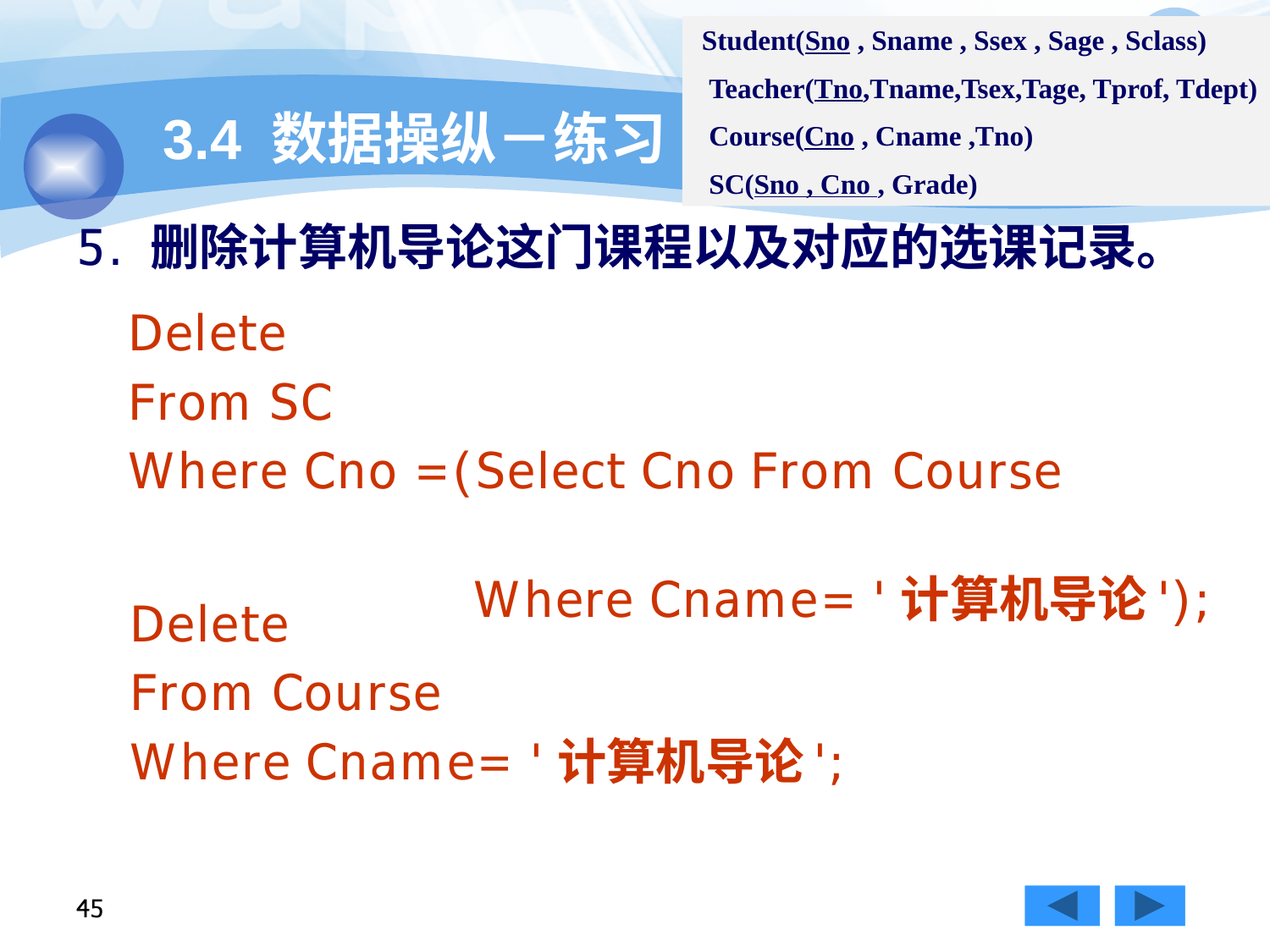

Student(Sno , Sname , Ssex , Sage , Sclass)
  Teacher(Tno,Tname,Tsex,Tage, Tprof, Tdept)
  Course(Cno , Cname ,Tno)
  SC(Sno , Cno , Grade)
# 3.4 数据操纵－练习
5. 删除计算机导论这门课程以及对应的选课记录。
Delete
From SC
Where Cno =(Select Cno From Course
                        Where Cname= '计算机导论');
Delete
From Course
Where Cname= '计算机导论';
45